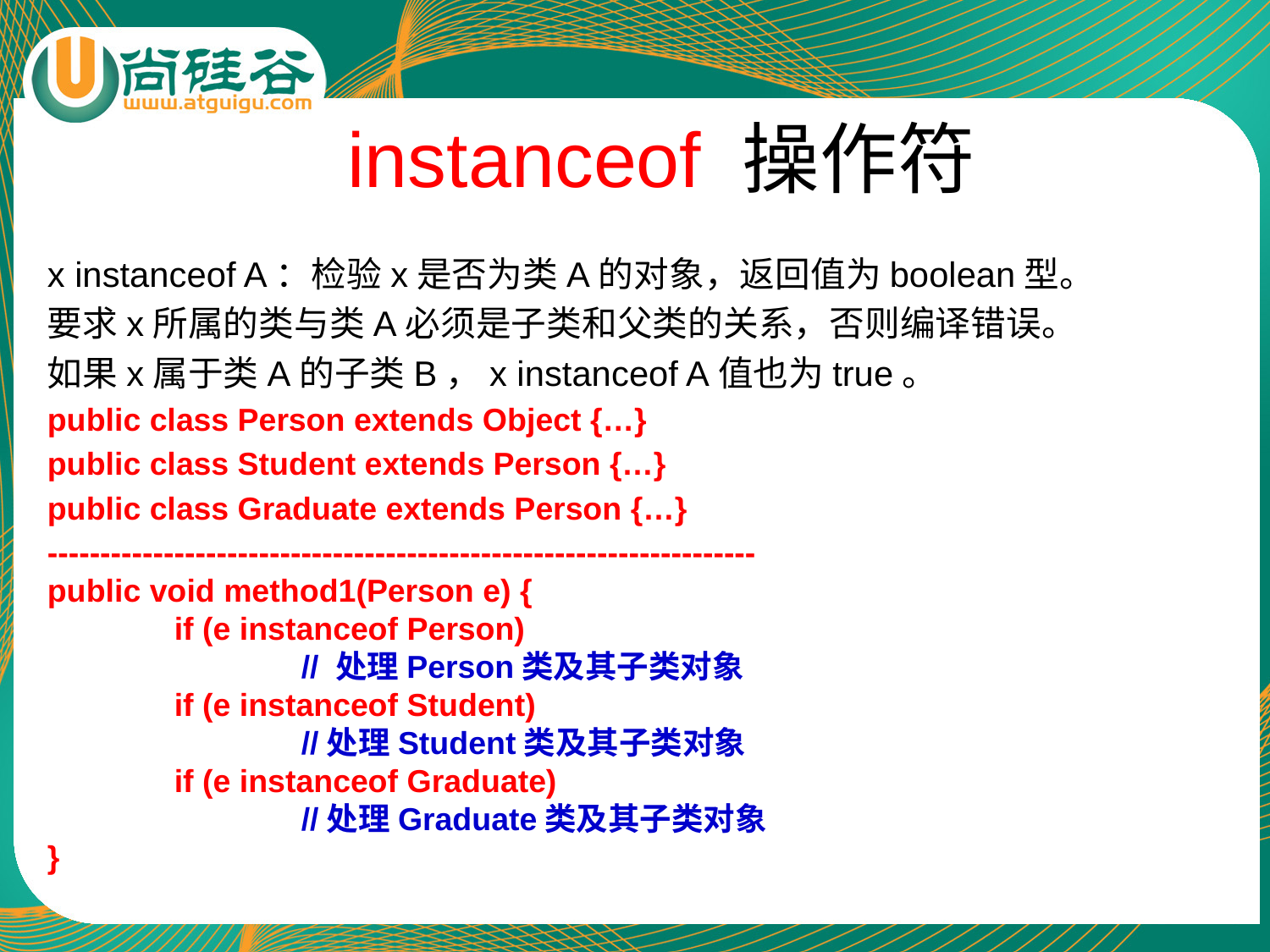

# instanceof 操作符
x instanceof A：检验x是否为类A的对象，返回值为boolean型。
要求x所属的类与类A必须是子类和父类的关系，否则编译错误。
如果x属于类A的子类B，x instanceof A值也为true。
public class Person extends Object {…}
public class Student extends Person {…}
public class Graduate extends Person {…}
-------------------------------------------------------------------
public void method1(Person e) {
	if (e instanceof Person)
		// 处理Person类及其子类对象
	if (e instanceof Student)
		//处理Student类及其子类对象
	if (e instanceof Graduate)
		//处理Graduate类及其子类对象
}